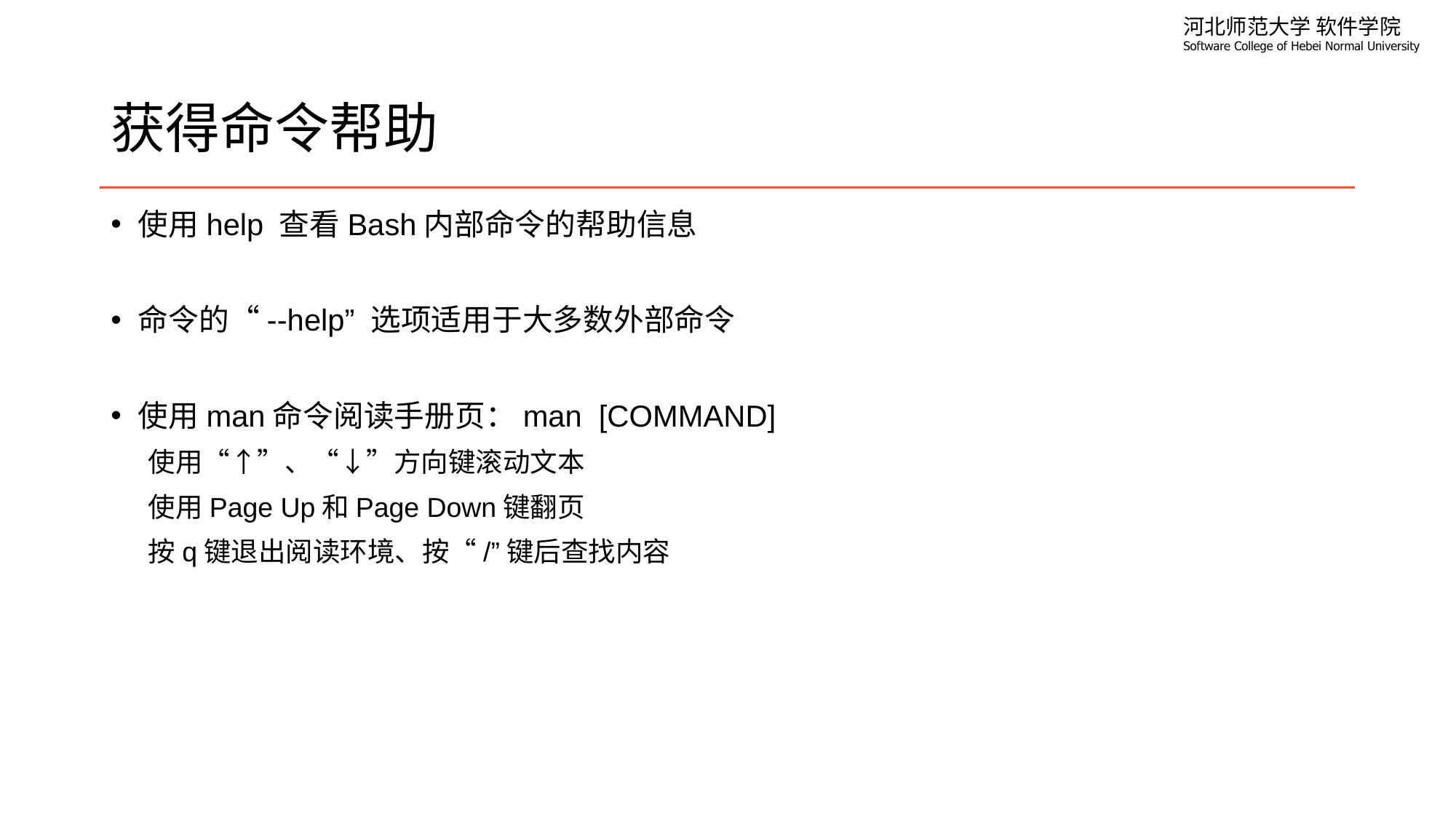

# 获得命令帮助
使用help 查看Bash内部命令的帮助信息

命令的“--help” 选项适用于大多数外部命令

使用man命令阅读手册页：man  [COMMAND]
     使用“↑”、“↓”方向键滚动文本
     使用Page Up和Page Down键翻页
     按q键退出阅读环境、按“/”键后查找内容